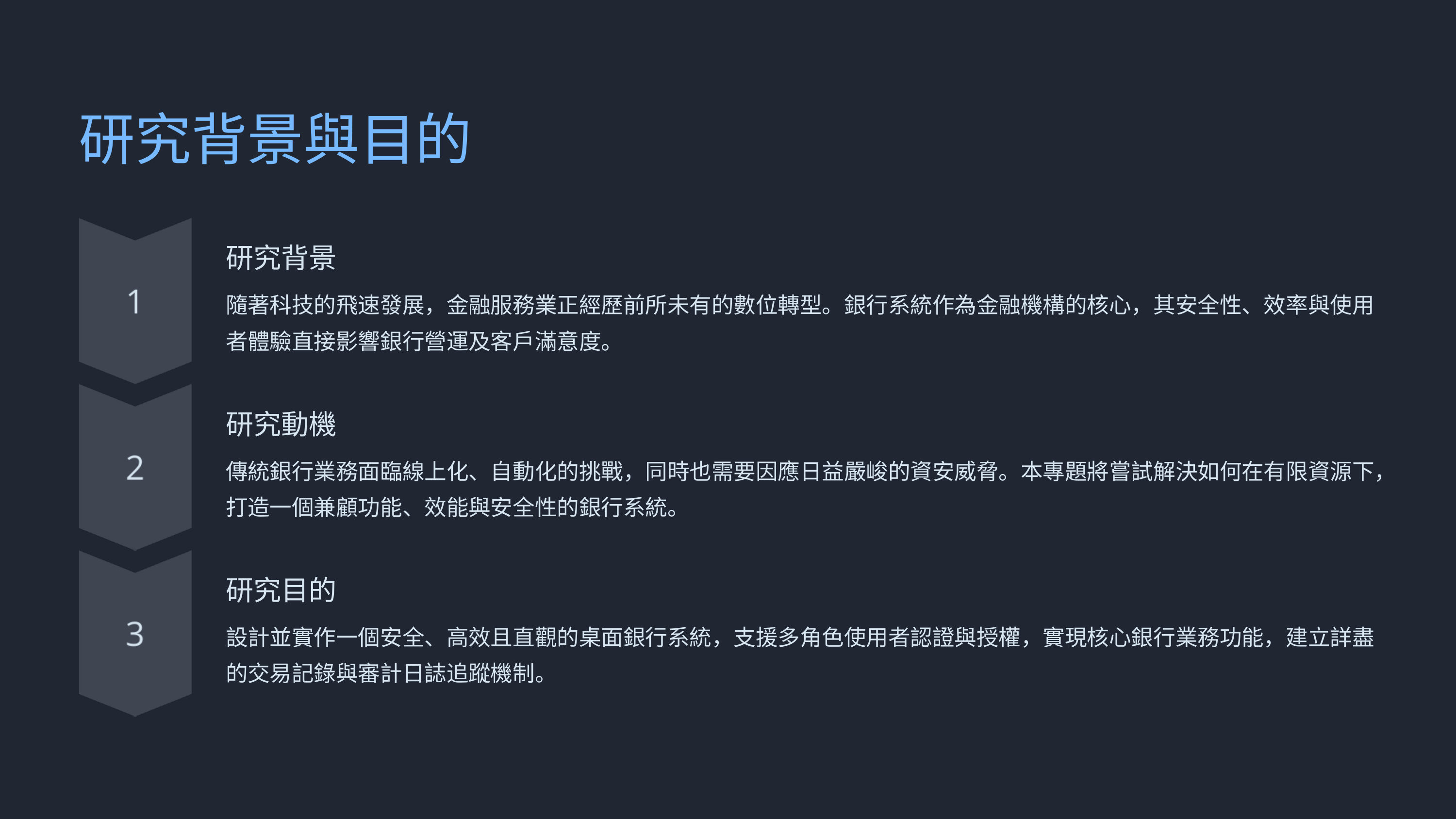

研究背景與目的

研究背景
隨著科技的飛速發展，金融服務業正經歷前所未有的數位轉型。銀行系統作為金融機構的核心，其安全性、效率與使用者體驗直接影響銀行營運及客戶滿意度。

研究動機
傳統銀行業務面臨線上化、自動化的挑戰，同時也需要因應日益嚴峻的資安威脅。本專題將嘗試解決如何在有限資源下，打造一個兼顧功能、效能與安全性的銀行系統。

研究目的
設計並實作一個安全、高效且直觀的桌面銀行系統，支援多角色使用者認證與授權，實現核心銀行業務功能，建立詳盡的交易記錄與審計日誌追蹤機制。